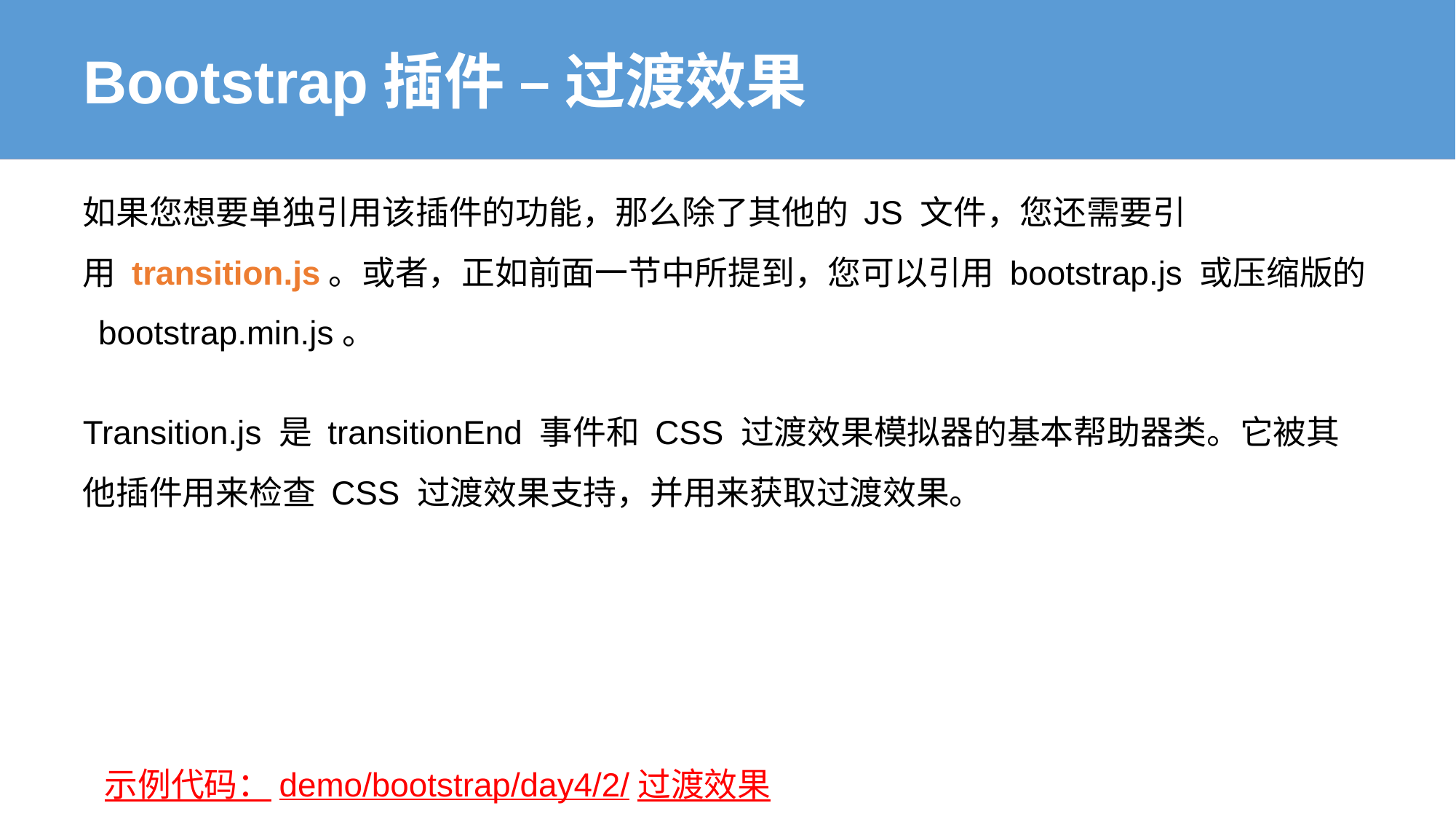

# Bootstrap插件 – 过渡效果
如果您想要单独引用该插件的功能，那么除了其他的 JS 文件，您还需要引用 transition.js。或者，正如前面一节中所提到，您可以引用 bootstrap.js 或压缩版的 bootstrap.min.js。

Transition.js 是 transitionEnd 事件和 CSS 过渡效果模拟器的基本帮助器类。它被其他插件用来检查 CSS 过渡效果支持，并用来获取过渡效果。
示例代码：demo/bootstrap/day4/2/过渡效果